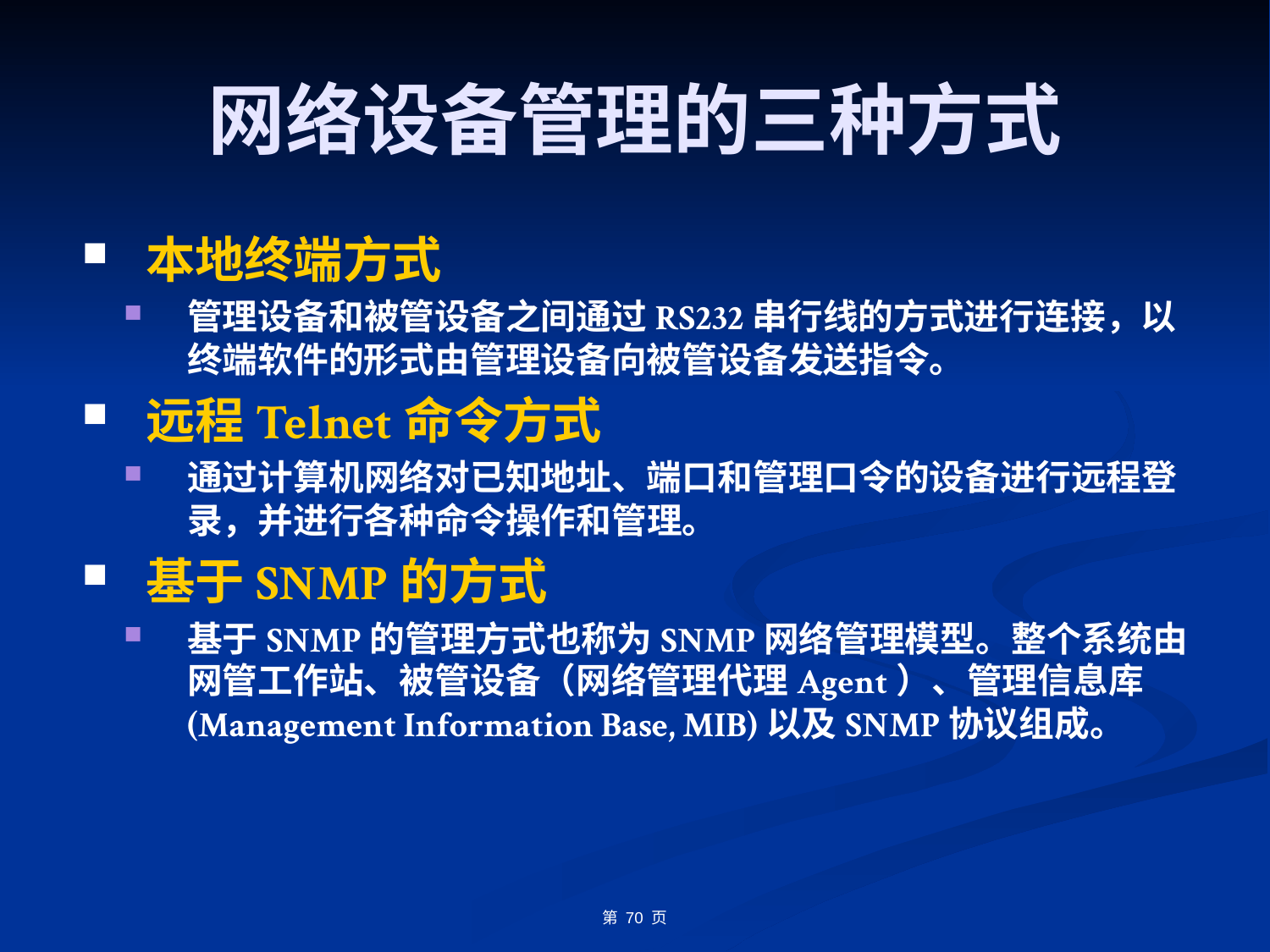

# 网络设备管理的三种方式
本地终端方式
管理设备和被管设备之间通过RS232串行线的方式进行连接，以终端软件的形式由管理设备向被管设备发送指令。
远程Telnet命令方式
通过计算机网络对已知地址、端口和管理口令的设备进行远程登录，并进行各种命令操作和管理。
基于SNMP的方式
基于SNMP的管理方式也称为SNMP网络管理模型。整个系统由网管工作站、被管设备（网络管理代理Agent）、管理信息库(Management Information Base, MIB)以及SNMP协议组成。
第 70 页